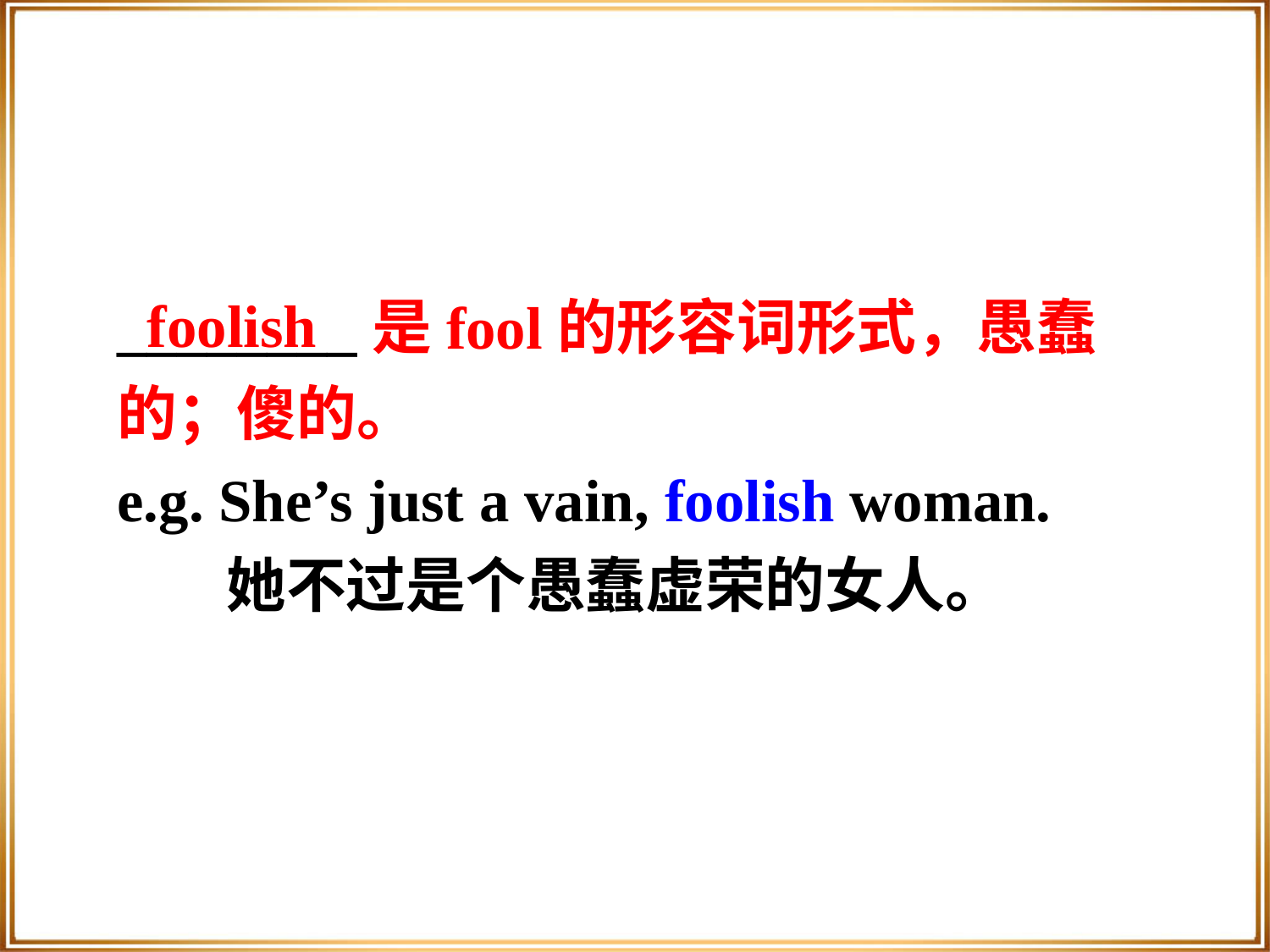

________是fool的形容词形式，愚蠢的；傻的。
e.g. She’s just a vain, foolish woman.
       她不过是个愚蠢虚荣的女人。
foolish